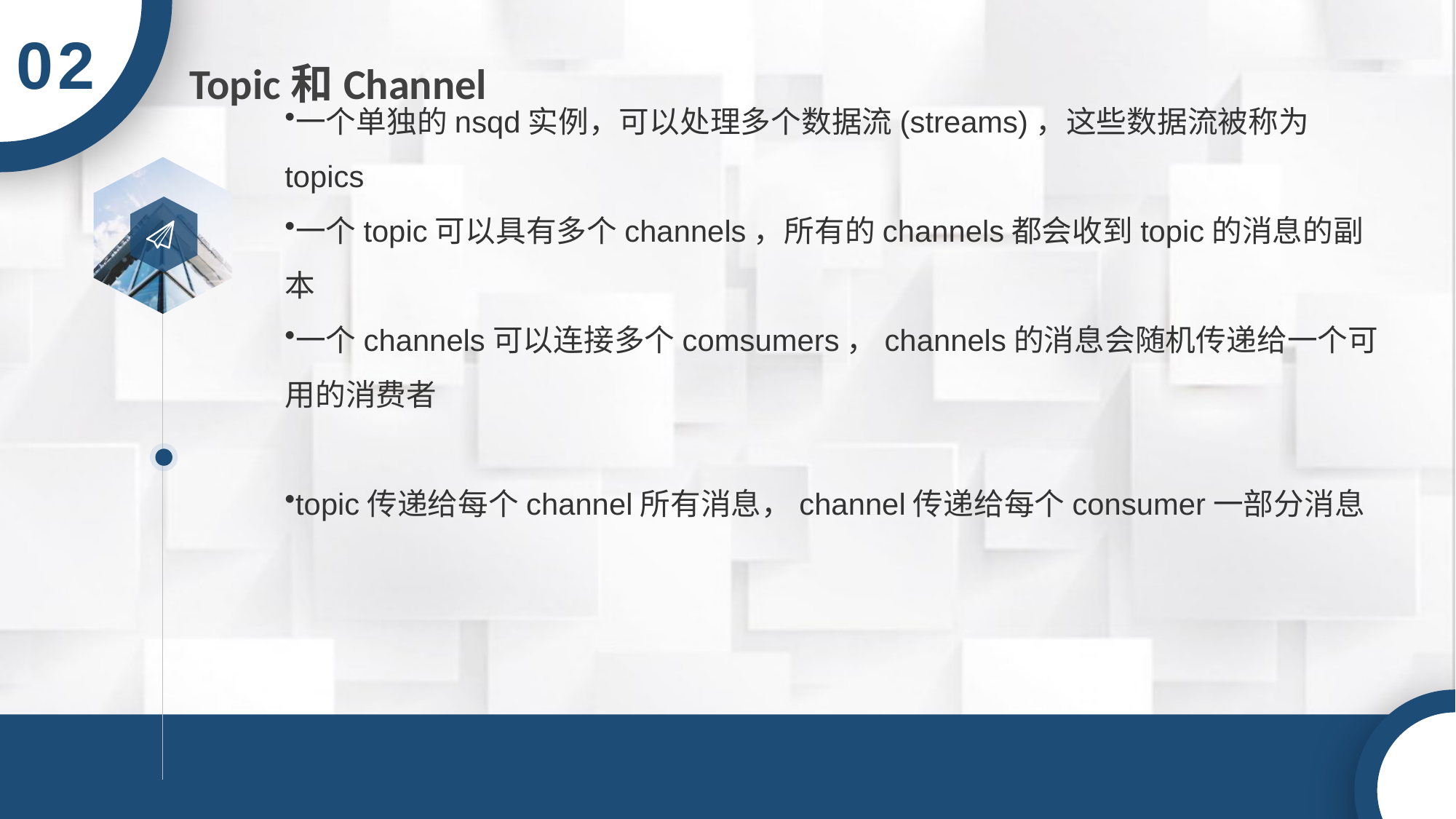

02
Topic和Channel

一个单独的nsqd实例，可以处理多个数据流(streams)，这些数据流被称为topics
一个topic可以具有多个channels，所有的channels都会收到topic的消息的副本
一个channels可以连接多个comsumers，channels的消息会随机传递给一个可用的消费者

topic传递给每个channel所有消息，channel传递给每个consumer一部分消息